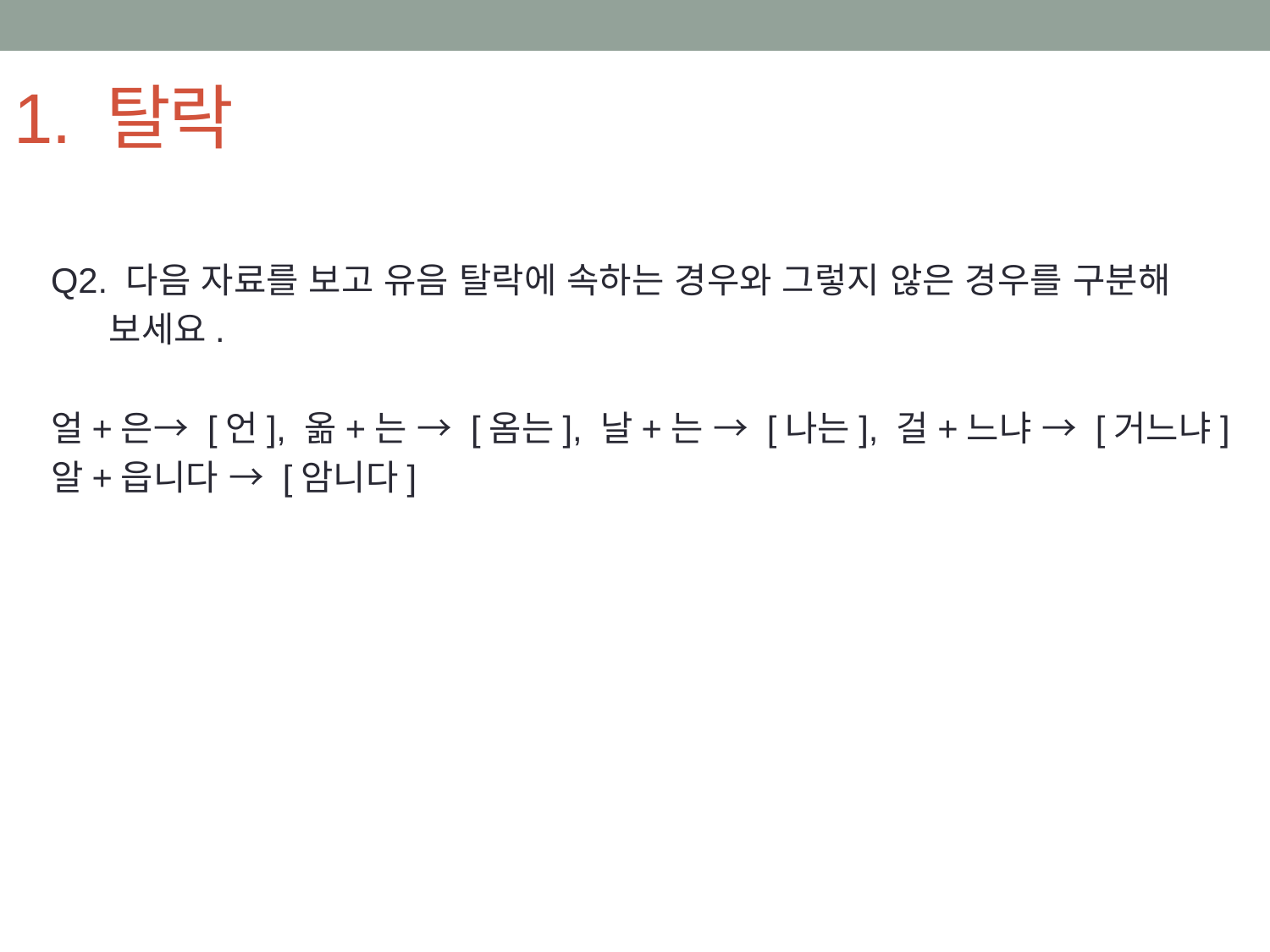

# 1. 탈락

Q2. 다음 자료를 보고 유음 탈락에 속하는 경우와 그렇지 않은 경우를 구분해
     보세요.

얼+은→ [언], 옮+는 → [옴는], 날+는 → [나는], 걸+느냐 → [거느냐]
알+읍니다 → [암니다]